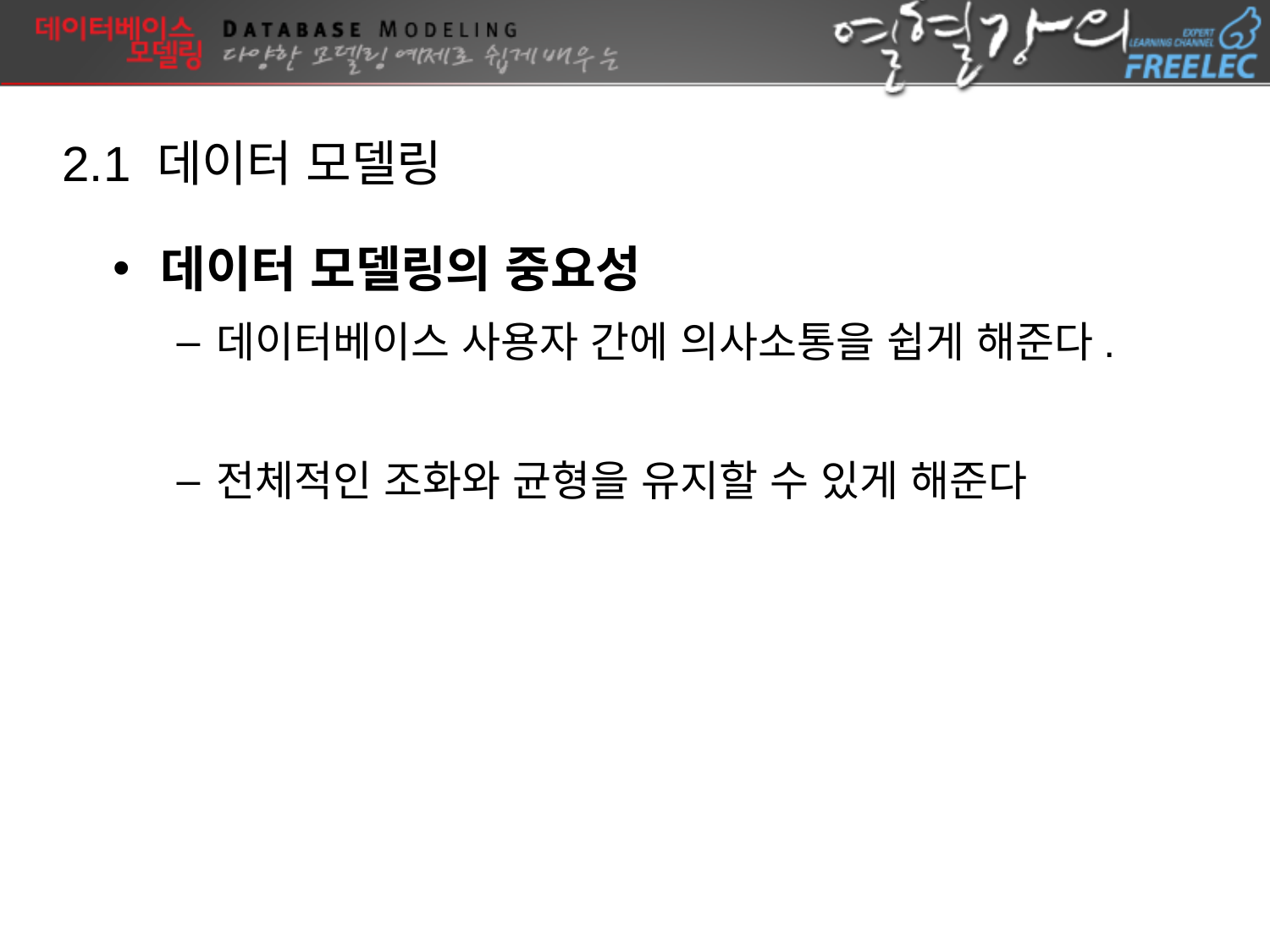

2.1 데이터 모델링
데이터 모델링의 중요성
데이터베이스 사용자 간에 의사소통을 쉽게 해준다.

전체적인 조화와 균형을 유지할 수 있게 해준다